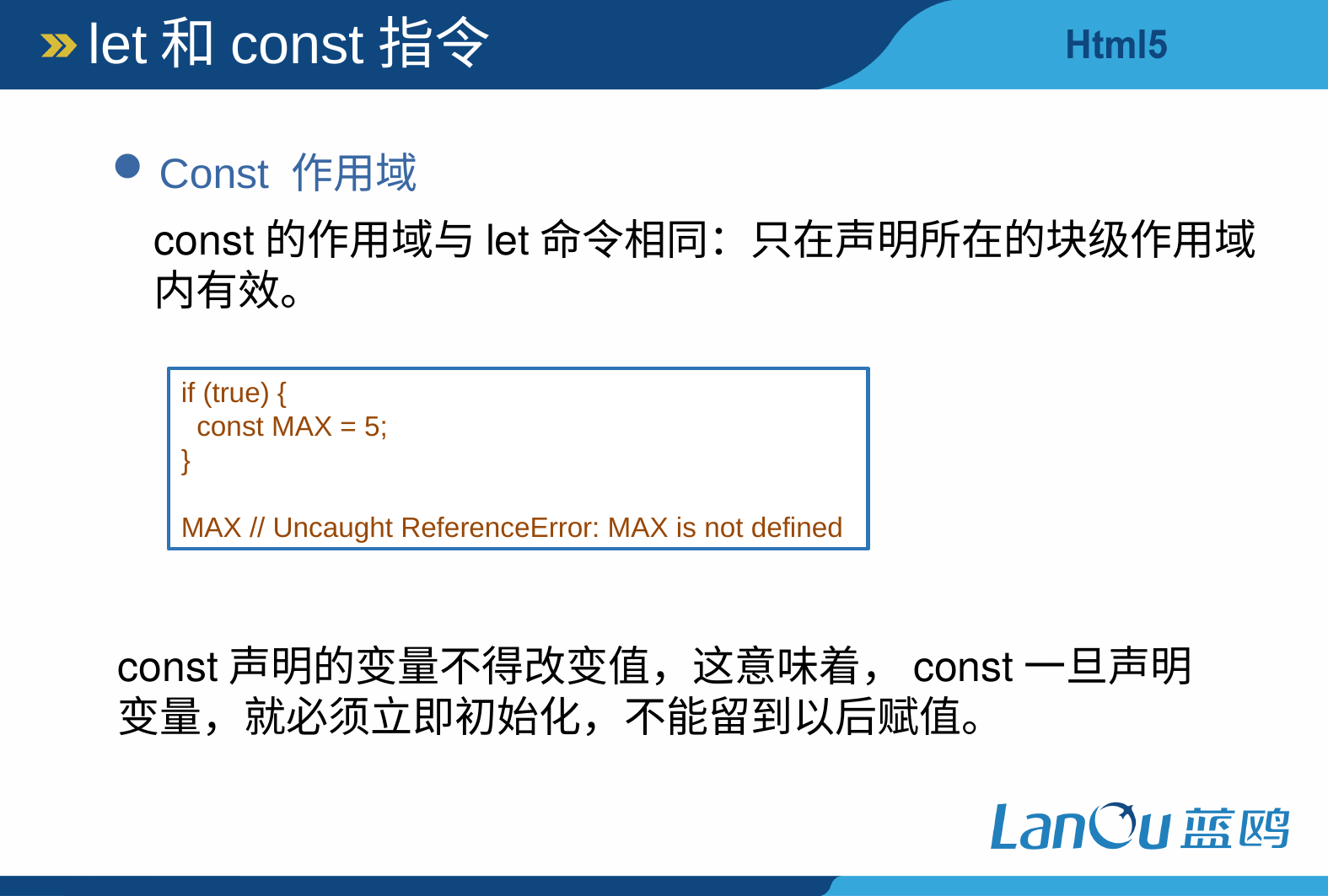

let和const指令
Const 作用域
const的作用域与let命令相同：只在声明所在的块级作用域内有效。
if (true) {
  const MAX = 5;
}

MAX // Uncaught ReferenceError: MAX is not defined
const声明的变量不得改变值，这意味着，const一旦声明变量，就必须立即初始化，不能留到以后赋值。